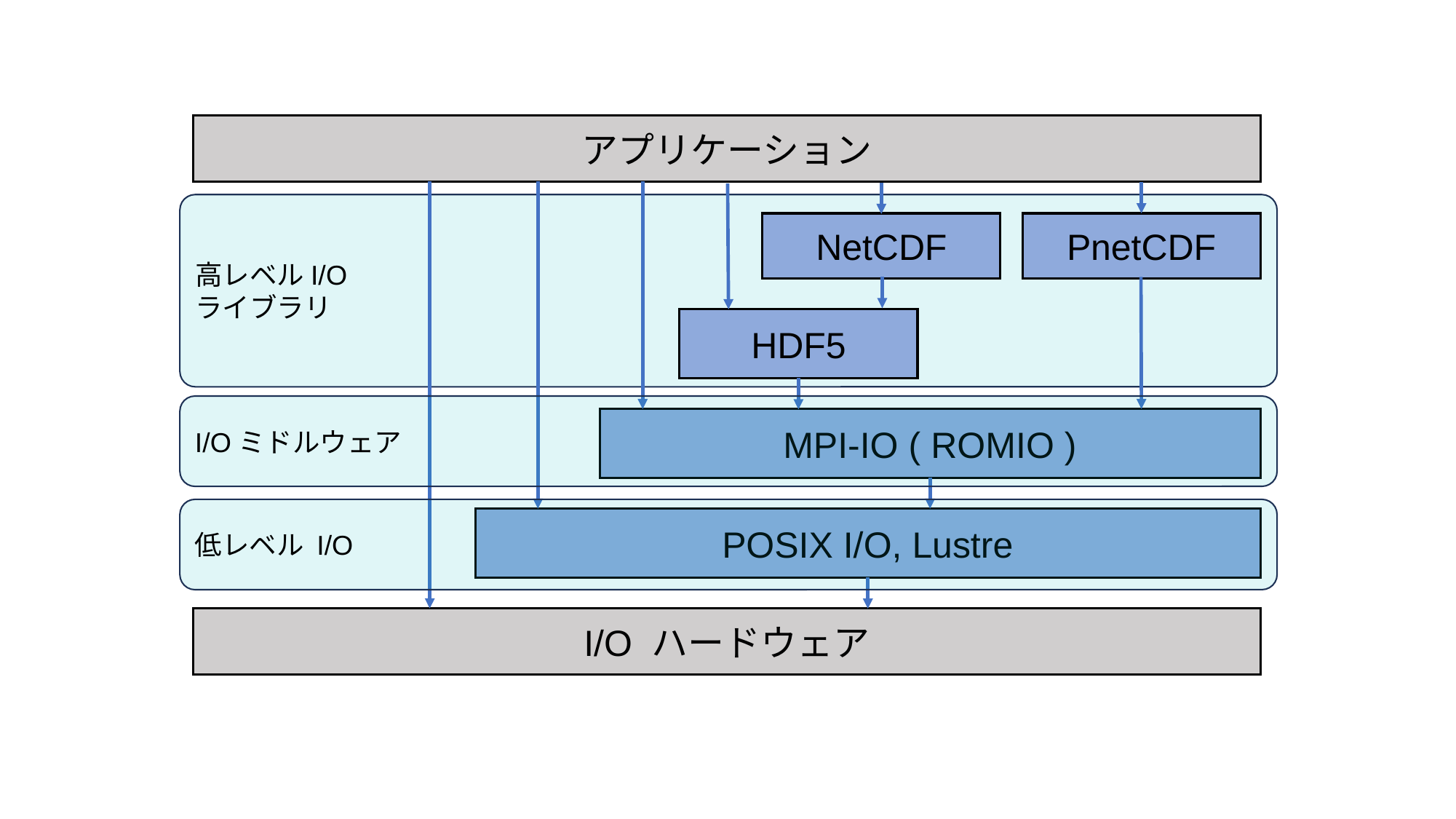

アプリケーション
高レベルI/O
ライブラリ
NetCDF
PnetCDF
HDF5
I/Oミドルウェア
MPI-IO ( ROMIO )
低レベル I/O
POSIX I/O, Lustre
I/O ハードウェア